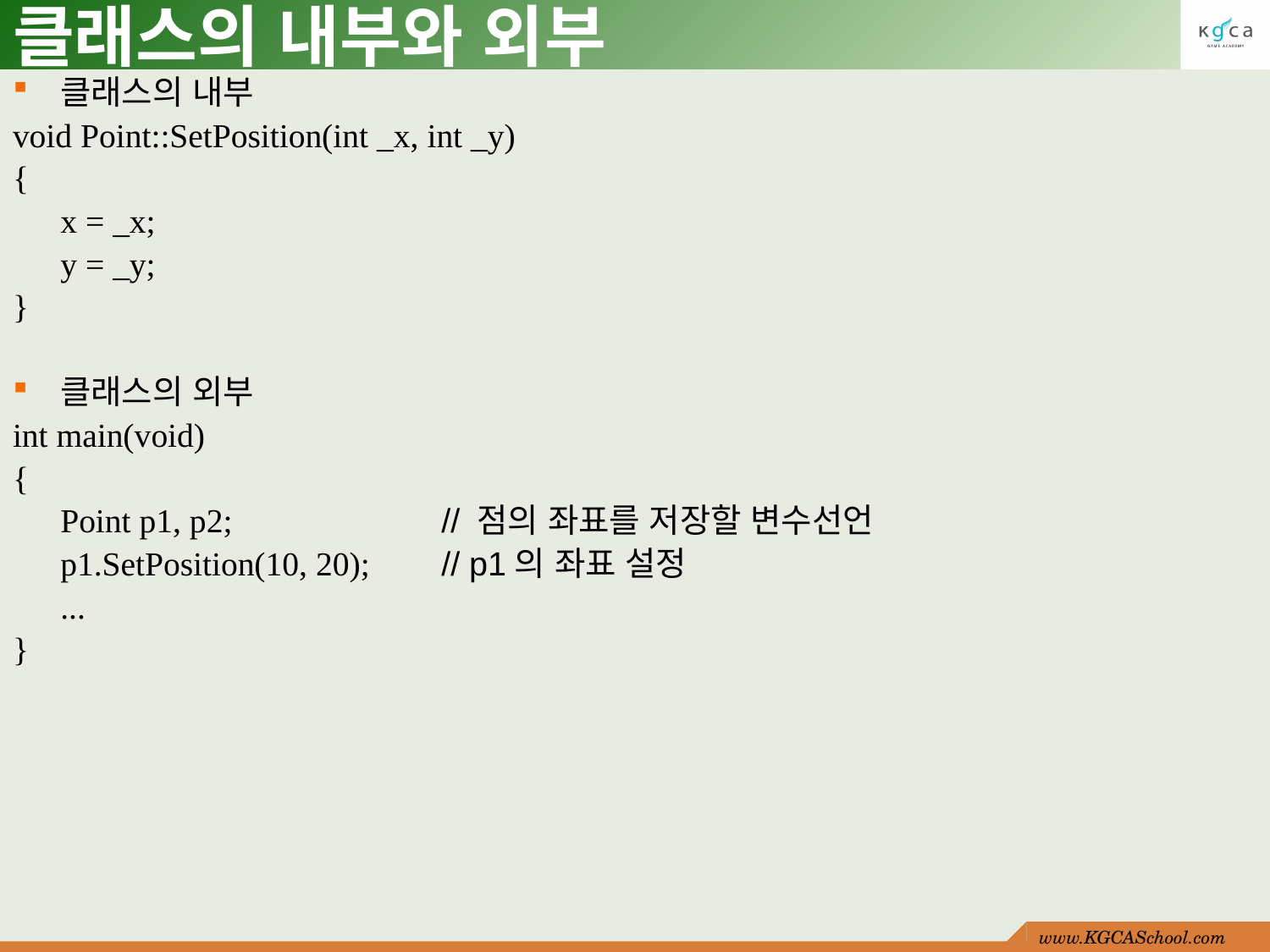

# 클래스의 내부와 외부
클래스의 내부
void Point::SetPosition(int _x, int _y)
{
	x = _x;
	y = _y;
}

클래스의 외부
int main(void)
{
	Point p1, p2;		// 점의 좌표를 저장할 변수선언
	p1.SetPosition(10, 20);	// p1의 좌표 설정
	...
}